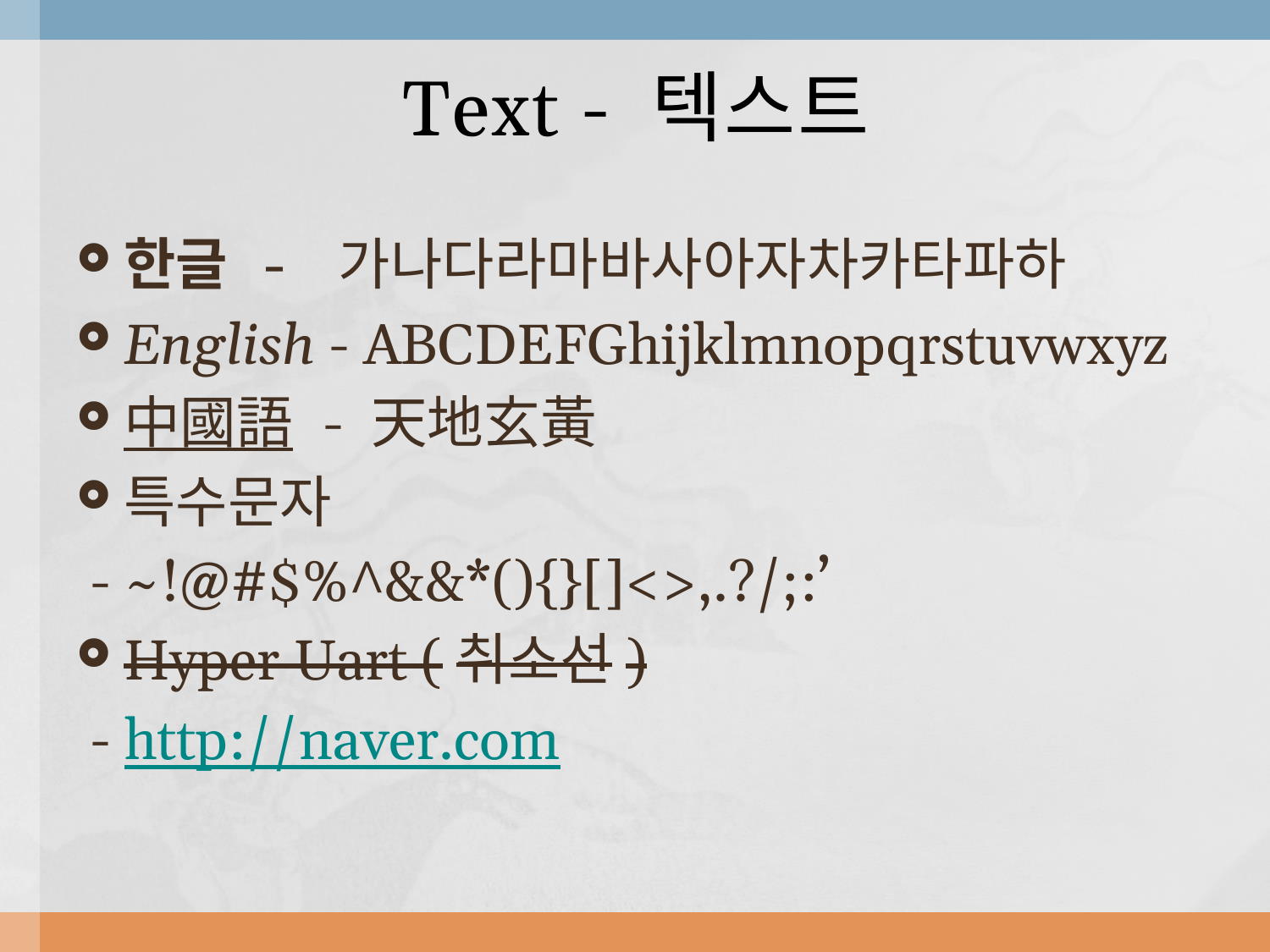

# Text - 텍스트
한글 - 가나다라마바사아자차카타파하
English - ABCDEFGhijklmnopqrstuvwxyz
中國語 - 天地玄黃
특수문자
 - ~!@#$%^&&*(){}[]<>,.?/;:’
Hyper Uart (취소선)
 - http://naver.com